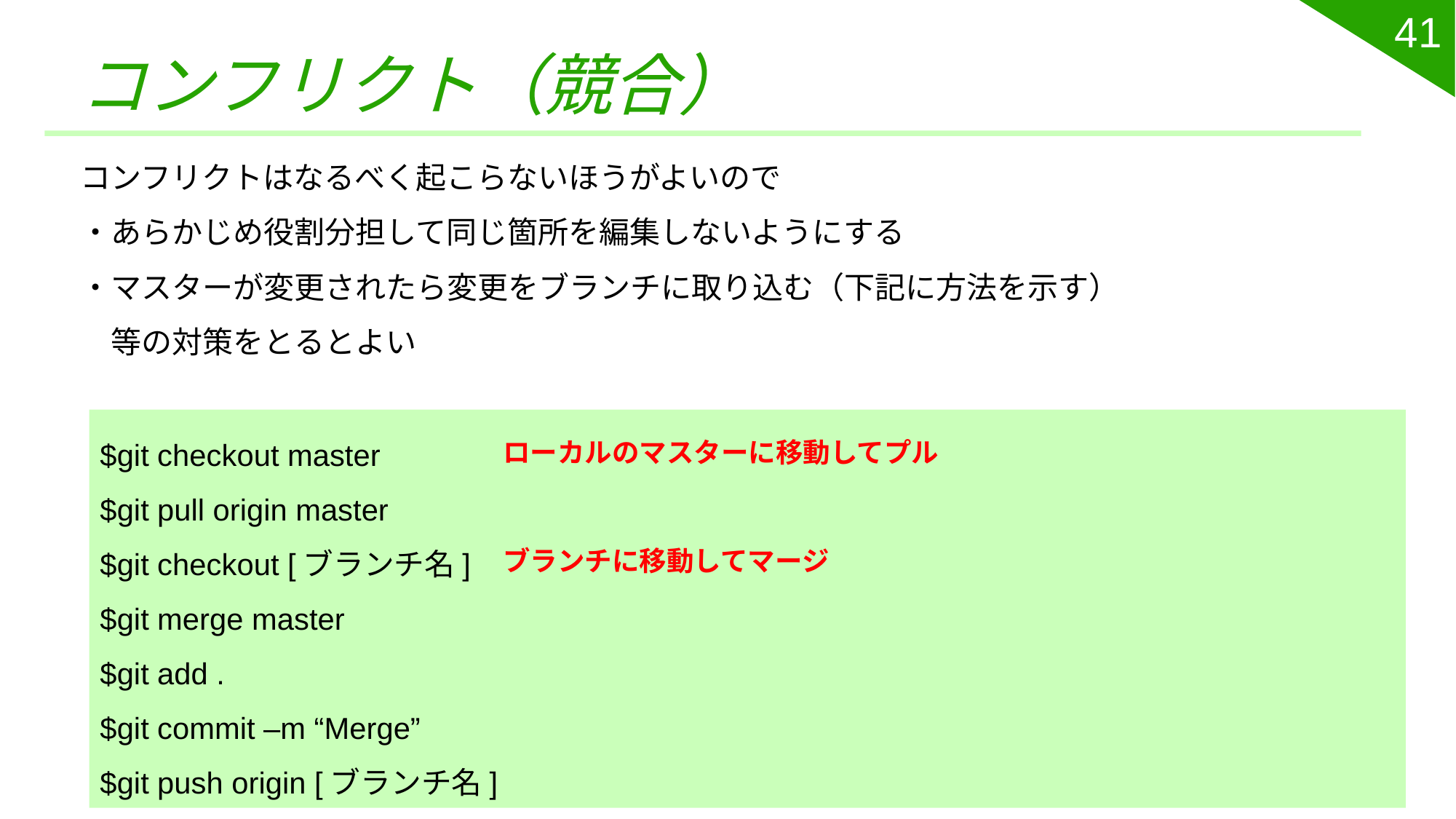

41
# コンフリクト（競合）
コンフリクトはなるべく起こらないほうがよいので
・あらかじめ役割分担して同じ箇所を編集しないようにする
・マスターが変更されたら変更をブランチに取り込む（下記に方法を示す）
　等の対策をとるとよい
$git checkout master
$git pull origin master
$git checkout [ブランチ名]
$git merge master
$git add .
$git commit –m “Merge”
$git push origin [ブランチ名]
ローカルのマスターに移動してプル
ブランチに移動してマージ